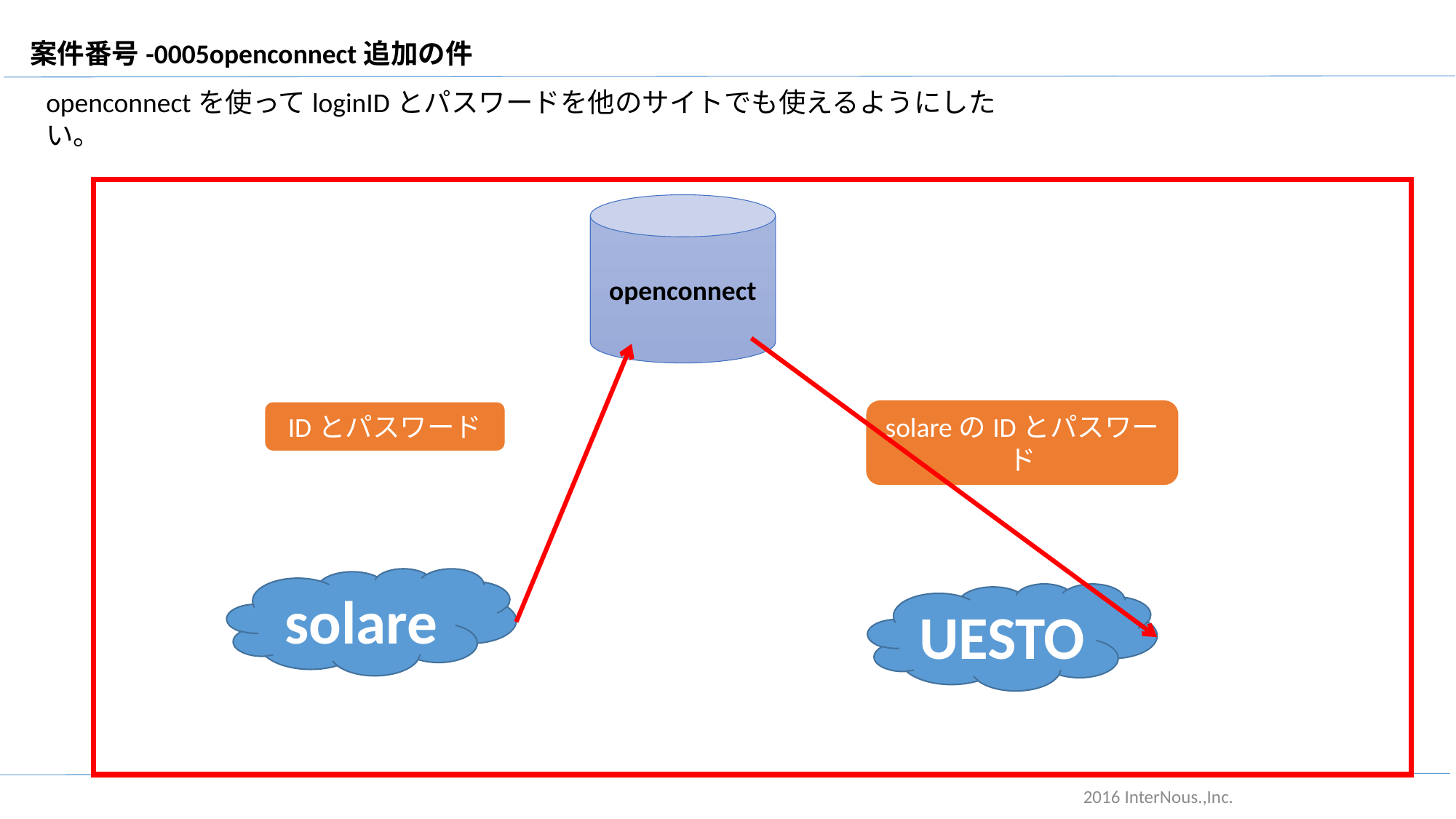

案件番号-0005openconnect追加の件
openconnectを使ってloginIDとパスワードを他のサイトでも使えるようにしたい。

openconnect
solareのIDとパスワード
IDとパスワード
solare
UESTO
2016 InterNous.,Inc.